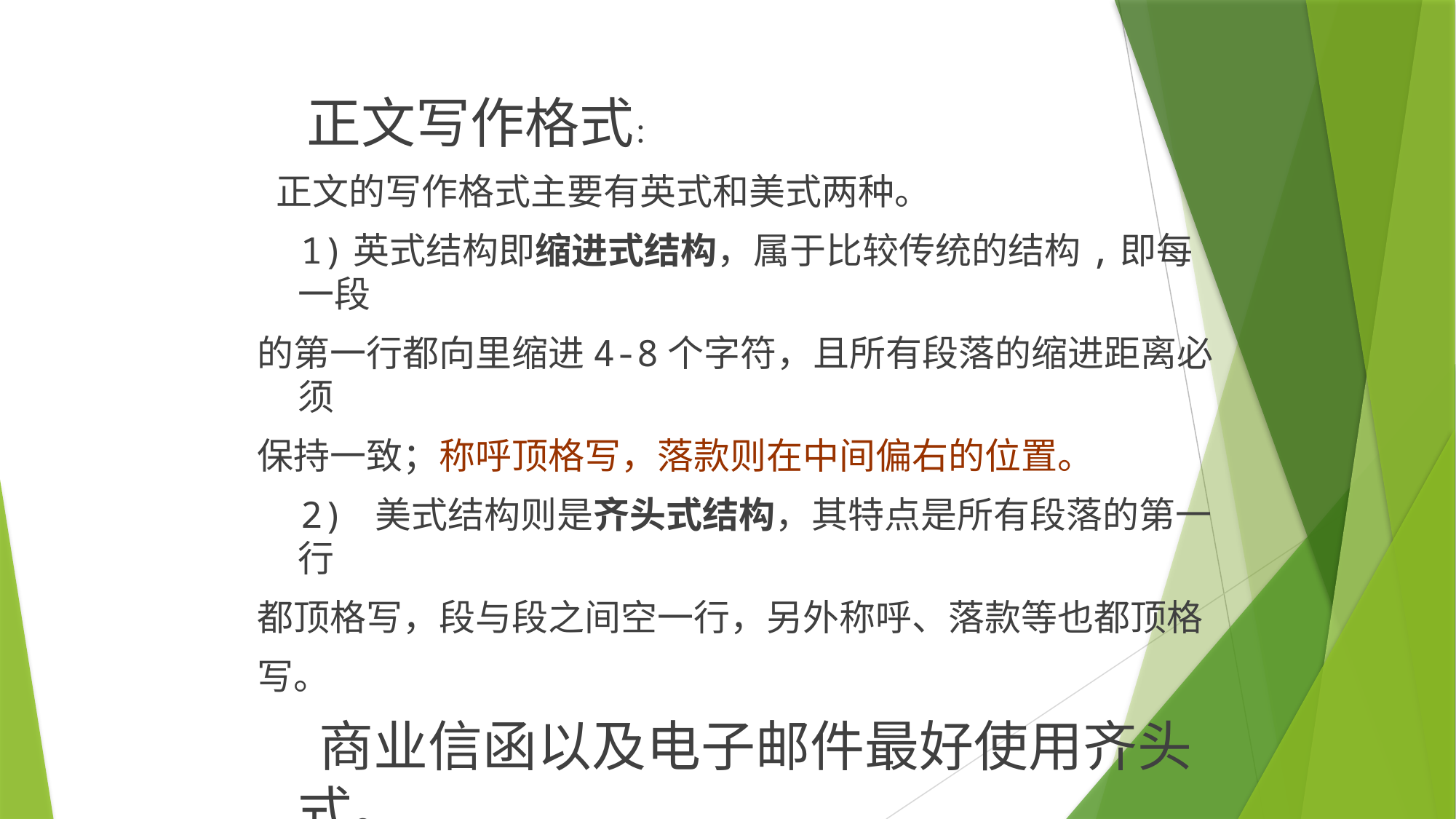

正文写作格式：
  正文的写作格式主要有英式和美式两种。
  1)英式结构即缩进式结构，属于比较传统的结构,即每一段
的第一行都向里缩进4-8个字符，且所有段落的缩进距离必须
保持一致；称呼顶格写，落款则在中间偏右的位置。
  2) 美式结构则是齐头式结构，其特点是所有段落的第一行
都顶格写，段与段之间空一行，另外称呼、落款等也都顶格
写。
    商业信函以及电子邮件最好使用齐头式。